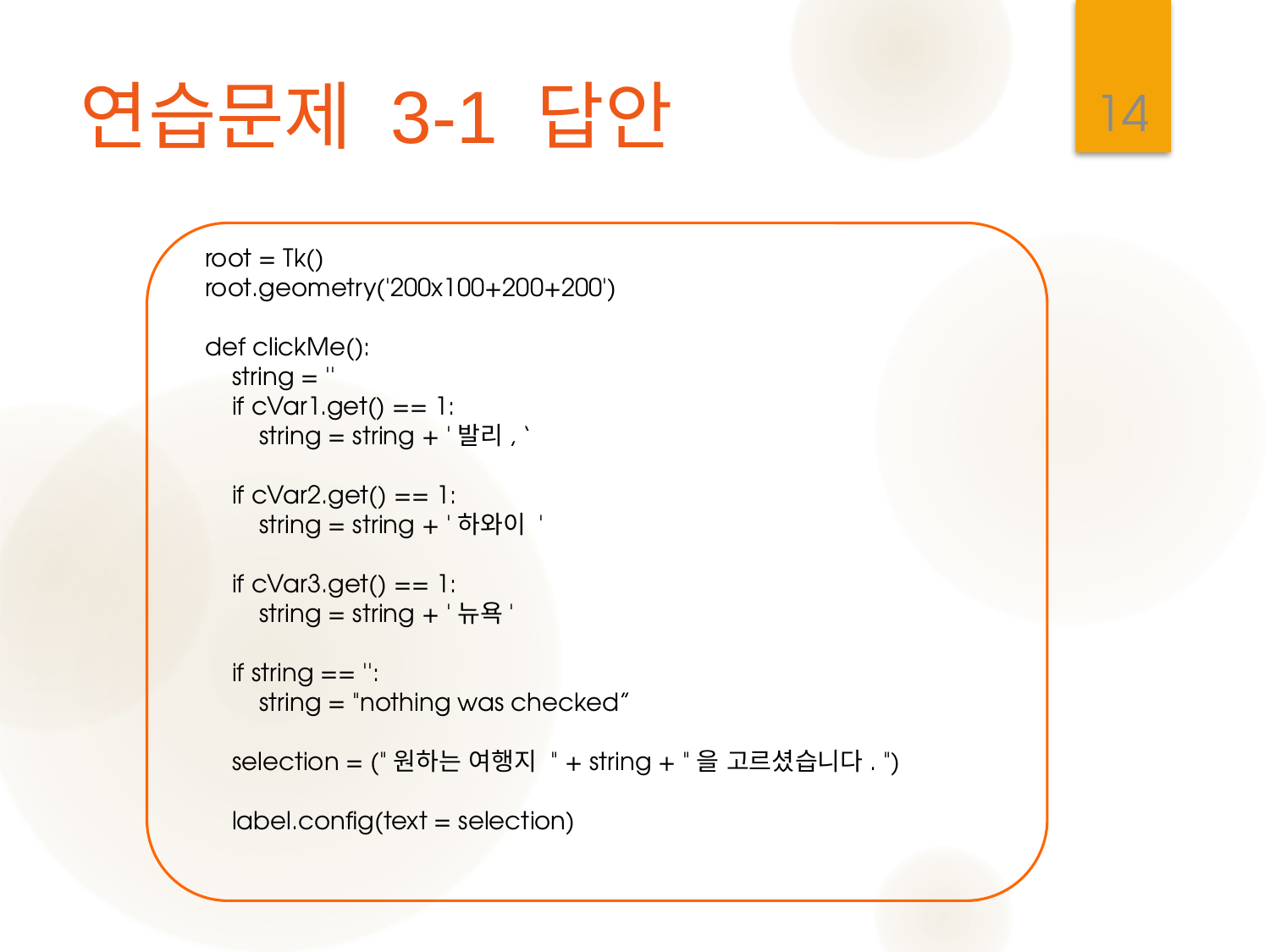

14
# 연습문제 3-1 답안

root = Tk()
root.geometry('200x100+200+200')

def clickMe():
    string = ''
    if cVar1.get() == 1:
        string = string + '발리, ‘

    if cVar2.get() == 1:
        string = string + '하와이 '

    if cVar3.get() == 1:
        string = string + '뉴욕'

    if string == '':
        string = "nothing was checked”

    selection = ("원하는 여행지 " + string + "을 고르셨습니다. ")

    label.config(text = selection)